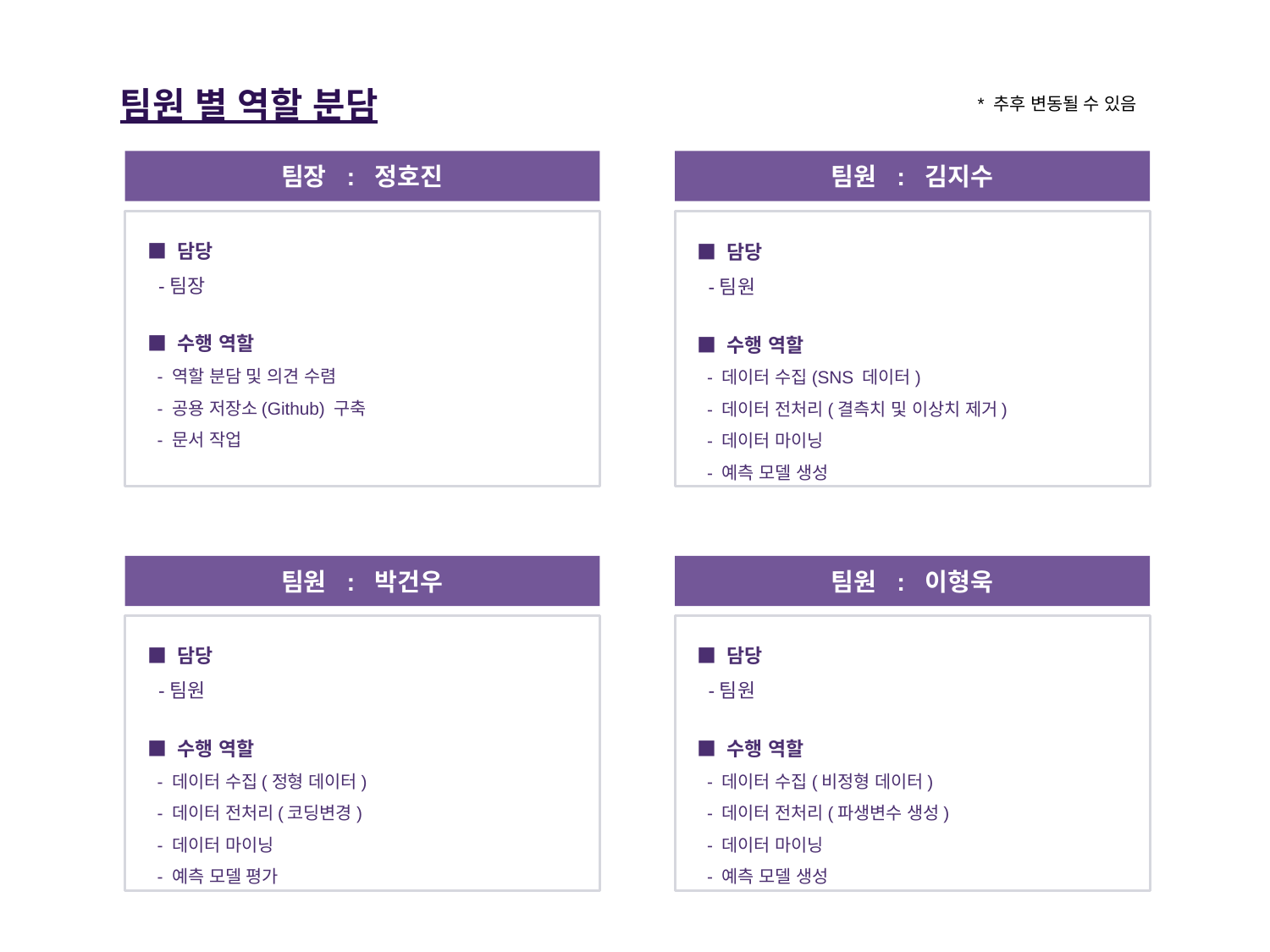

팀원 별 역할 분담
* 추후 변동될 수 있음
팀장  :  정호진

팀원  :  김지수

■ 담당
  -팀장

■ 수행 역할
  - 역할 분담 및 의견 수렴
  - 공용 저장소(Github) 구축
  - 문서 작업

■ 담당
  -팀원

■ 수행 역할
  - 데이터 수집(SNS 데이터)
  - 데이터 전처리(결측치 및 이상치 제거)
  - 데이터 마이닝
  - 예측 모델 생성

팀원  :  박건우

팀원  :  이형욱

■ 담당
  -팀원

■ 수행 역할
  - 데이터 수집(정형 데이터)
  - 데이터 전처리(코딩변경)
  - 데이터 마이닝
  - 예측 모델 평가

■ 담당
  -팀원

■ 수행 역할
  - 데이터 수집(비정형 데이터)
  - 데이터 전처리(파생변수 생성)
  - 데이터 마이닝
  - 예측 모델 생성